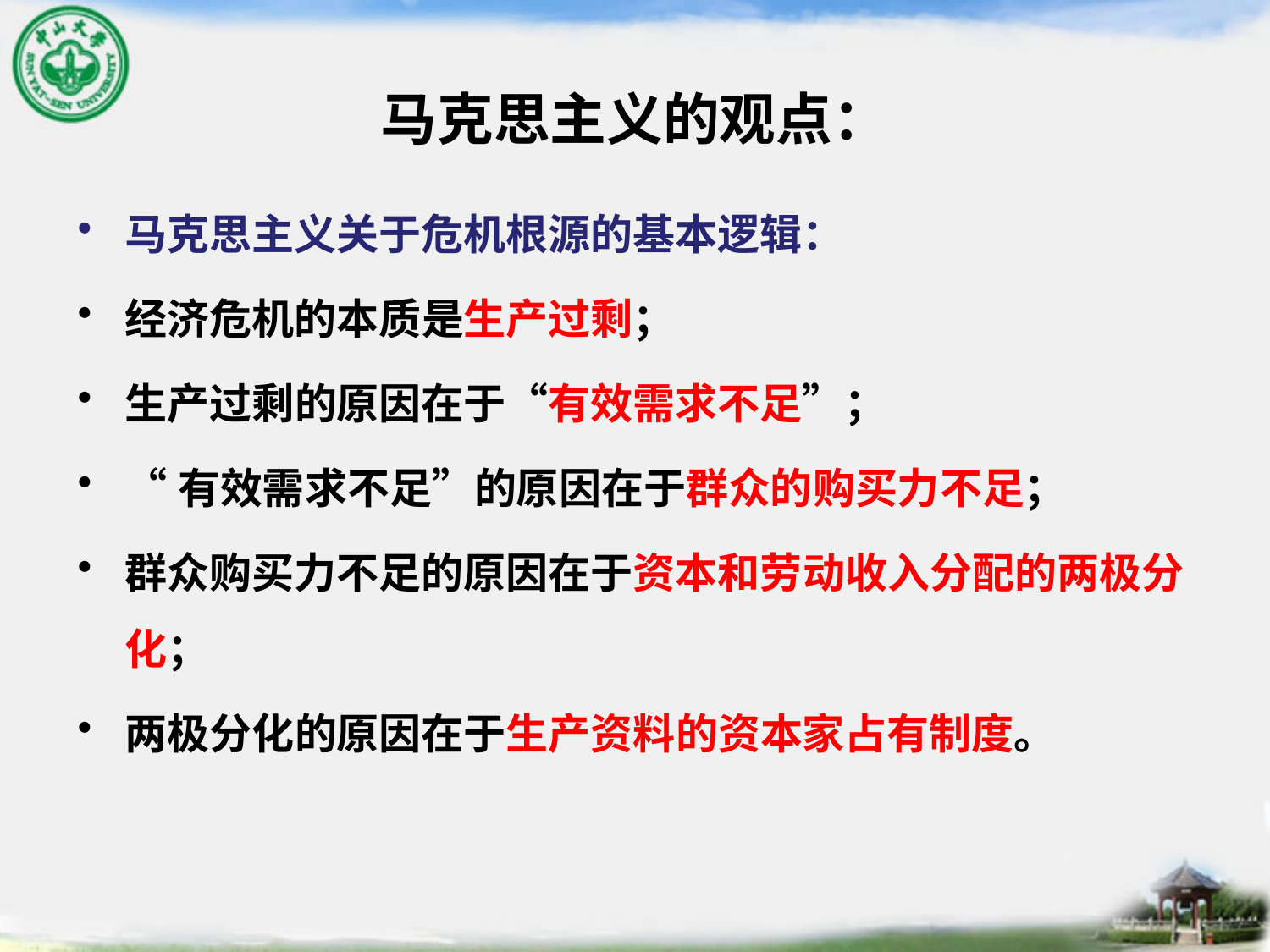

# 马克思主义的观点：
马克思主义关于危机根源的基本逻辑：
经济危机的本质是生产过剩；
生产过剩的原因在于“有效需求不足”；
“有效需求不足”的原因在于群众的购买力不足；
群众购买力不足的原因在于资本和劳动收入分配的两极分化；
两极分化的原因在于生产资料的资本家占有制度。